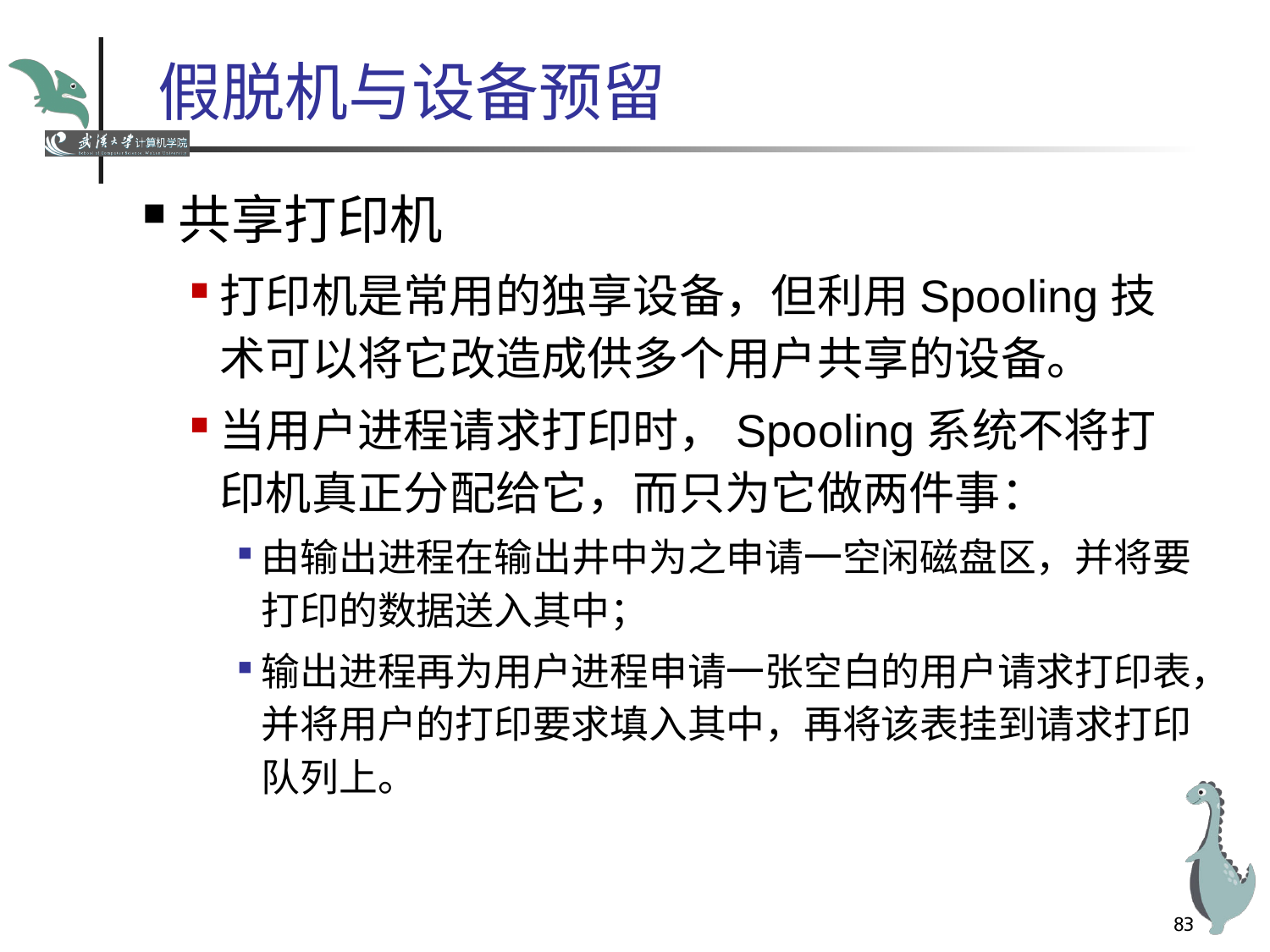

# 假脱机与设备预留
共享打印机
打印机是常用的独享设备，但利用Spooling技术可以将它改造成供多个用户共享的设备。
当用户进程请求打印时，Spooling系统不将打印机真正分配给它，而只为它做两件事：
由输出进程在输出井中为之申请一空闲磁盘区，并将要打印的数据送入其中；
输出进程再为用户进程申请一张空白的用户请求打印表，并将用户的打印要求填入其中，再将该表挂到请求打印队列上。
83